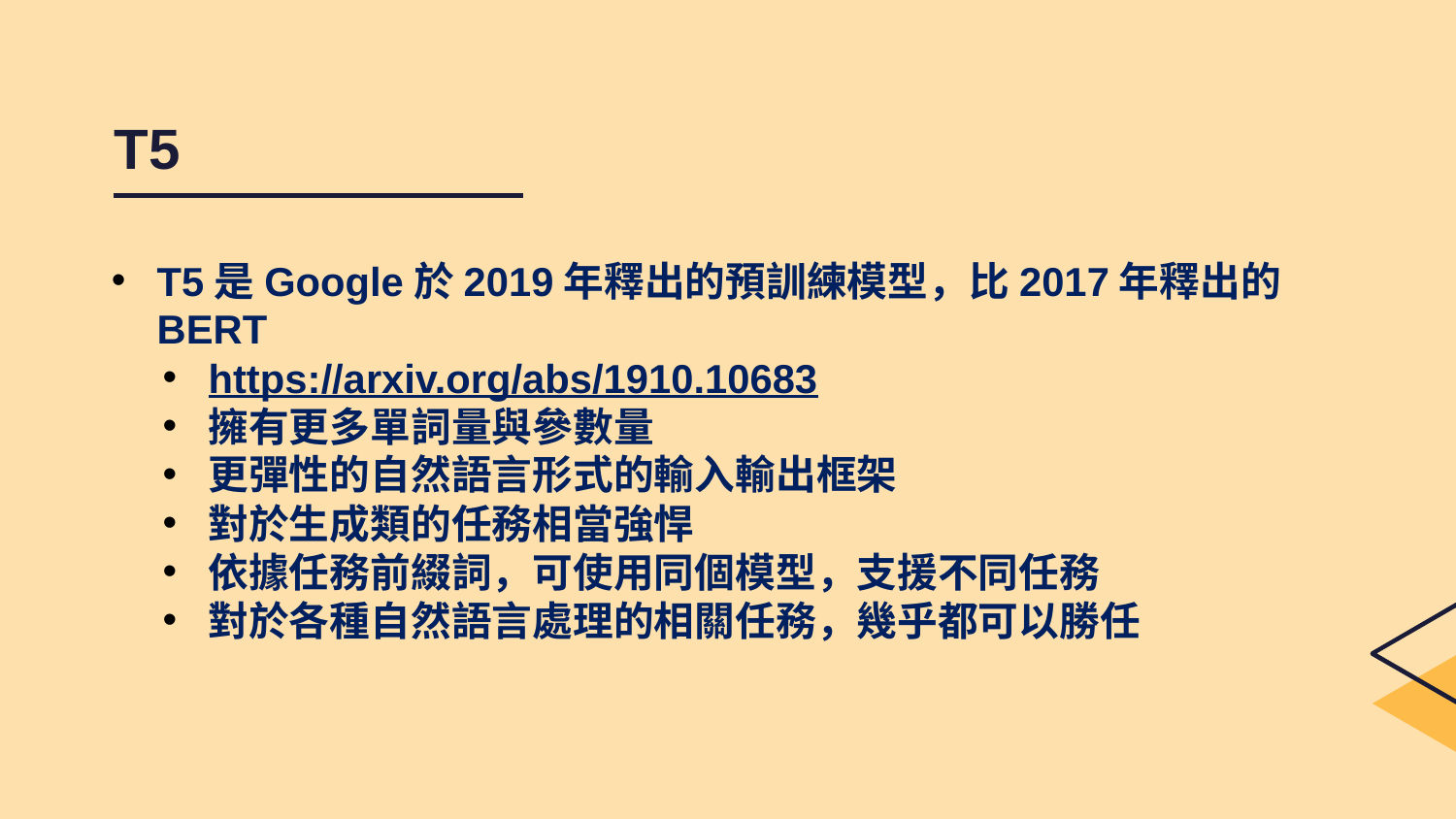

# T5
T5是Google於2019年釋出的預訓練模型，比2017年釋出的BERT
https://arxiv.org/abs/1910.10683
擁有更多單詞量與參數量
更彈性的自然語言形式的輸入輸出框架
對於生成類的任務相當強悍
依據任務前綴詞，可使用同個模型，支援不同任務
對於各種自然語言處理的相關任務，幾乎都可以勝任